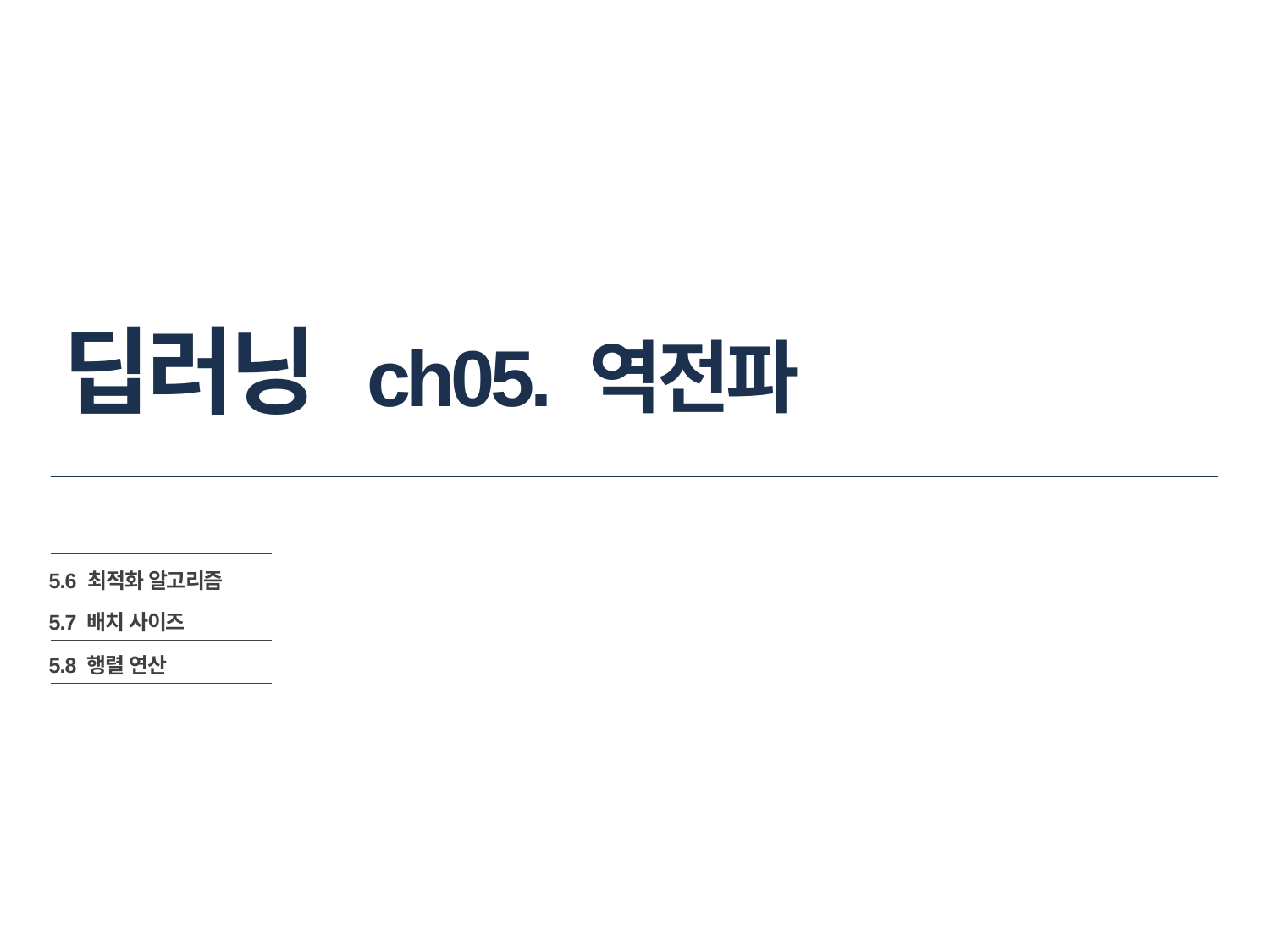

# 딥러닝 ch05. 역전파
5.6 최적화 알고리즘
5.7 배치 사이즈
5.8 행렬 연산